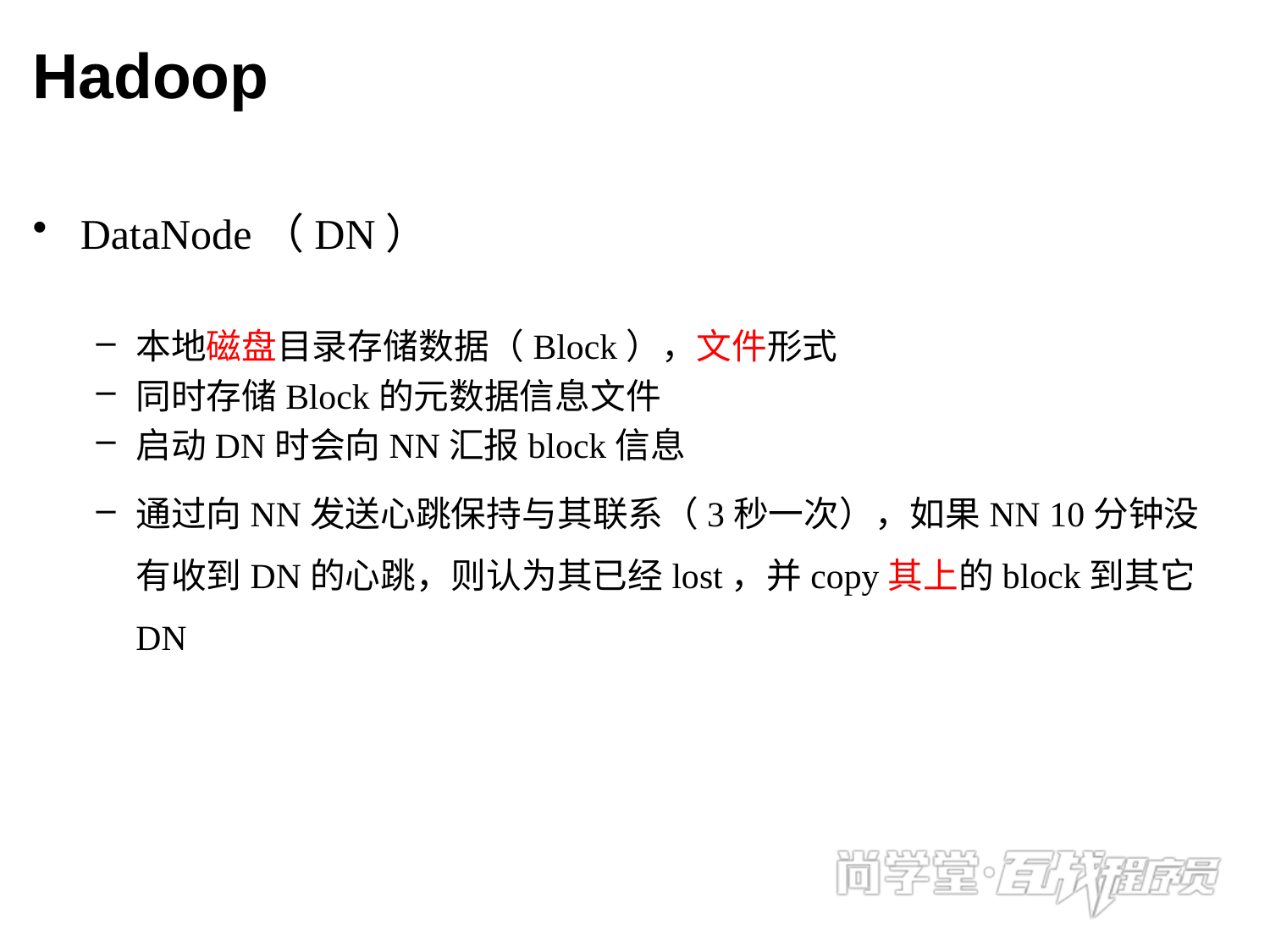

# Hadoop

DataNode（DN）

本地磁盘目录存储数据（Block），文件形式
同时存储Block的元数据信息文件
启动DN时会向NN汇报block信息
通过向NN发送心跳保持与其联系（3秒一次），如果NN 10分钟没有收到DN的心跳，则认为其已经lost，并copy其上的block到其它DN